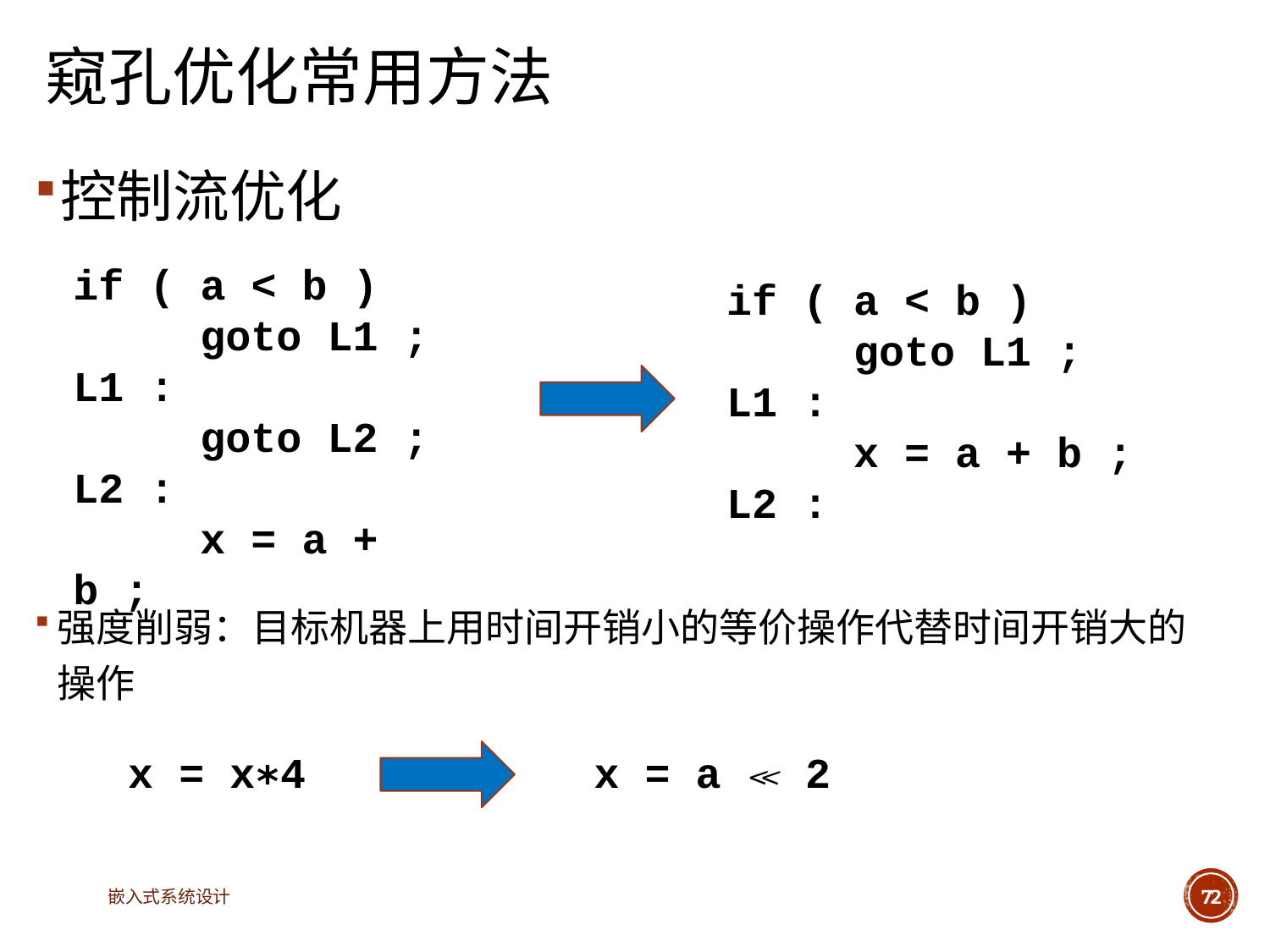

# 窥孔优化常用方法
控制流优化
if ( a < b )
	goto L1 ;
L1 :
	goto L2 ;
L2 :
	x = a + b ;
if ( a < b )
	goto L1 ;
L1 :
	x = a + b ;
L2 :

强度削弱：目标机器上用时间开销小的等价操作代替时间开销大的操作
x = x∗4
x = a ≪ 2

嵌入式系统设计
72